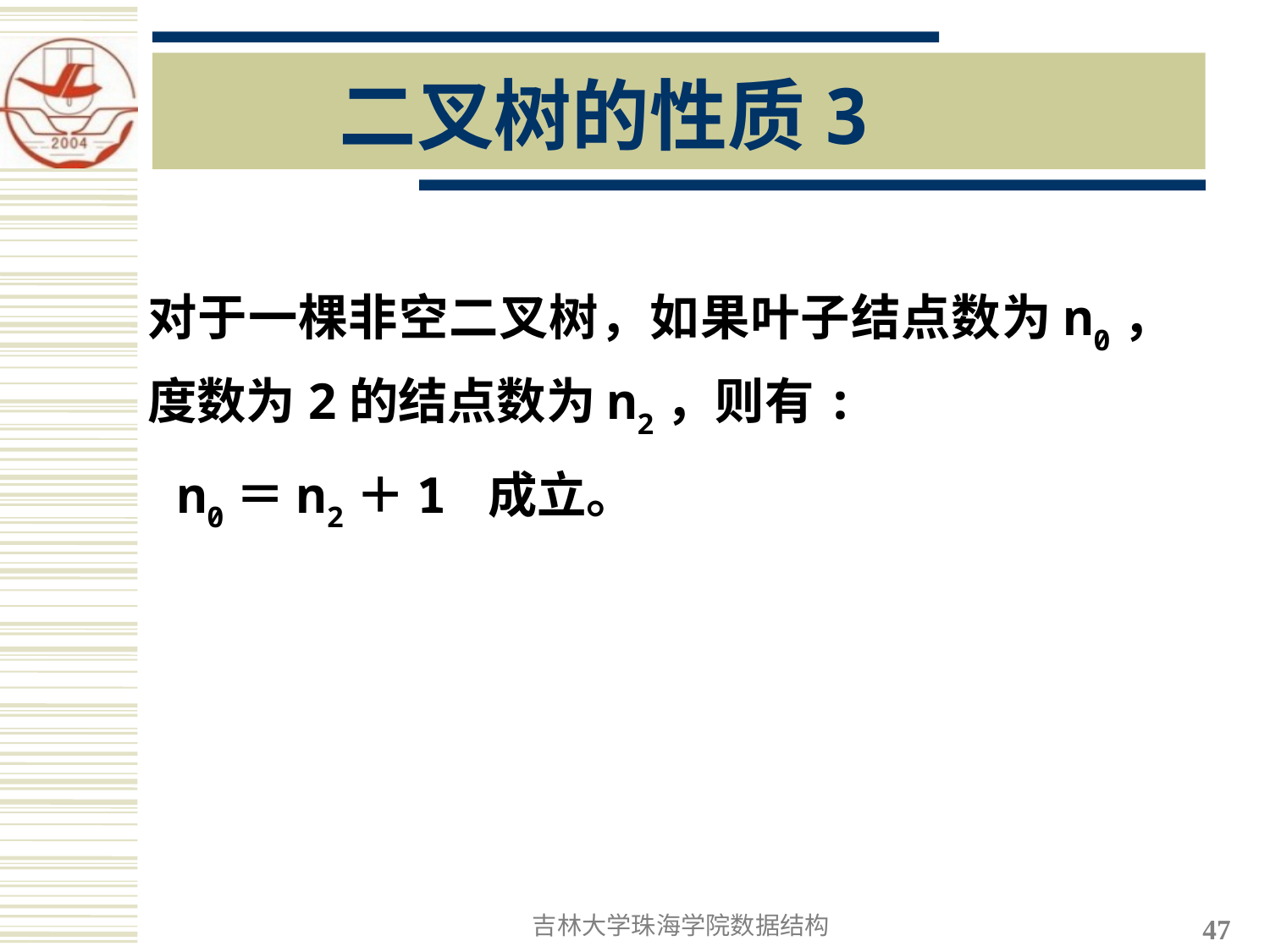

# 二叉树的性质3
对于一棵非空二叉树，如果叶子结点数为n0，度数为2的结点数为n2，则有:
 n0＝n2＋1 成立。
47
吉林大学珠海学院数据结构